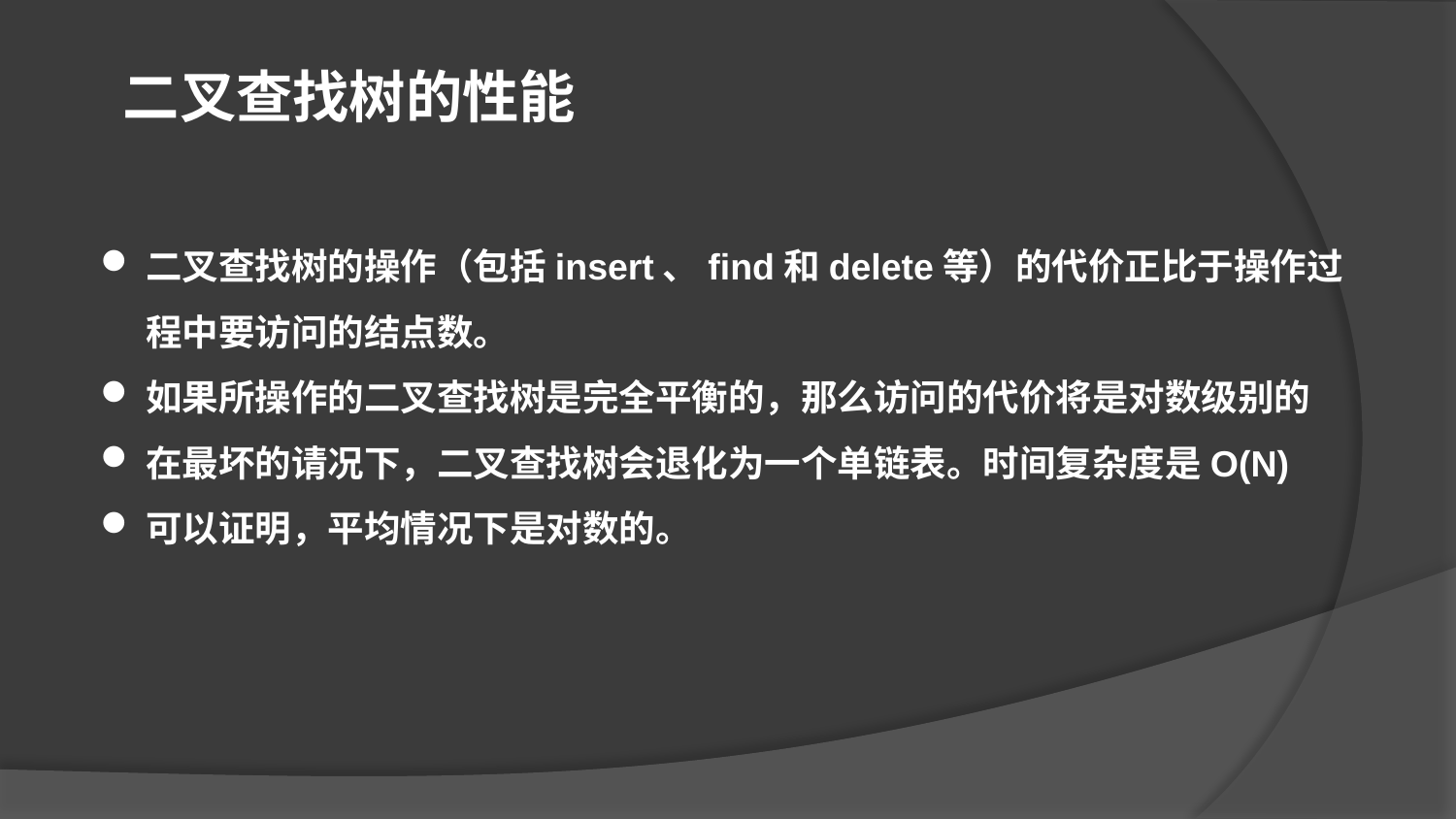

二叉查找树的性能
二叉查找树的操作（包括insert、find和delete等）的代价正比于操作过程中要访问的结点数。
如果所操作的二叉查找树是完全平衡的，那么访问的代价将是对数级别的
在最坏的请况下，二叉查找树会退化为一个单链表。时间复杂度是O(N)
可以证明，平均情况下是对数的。